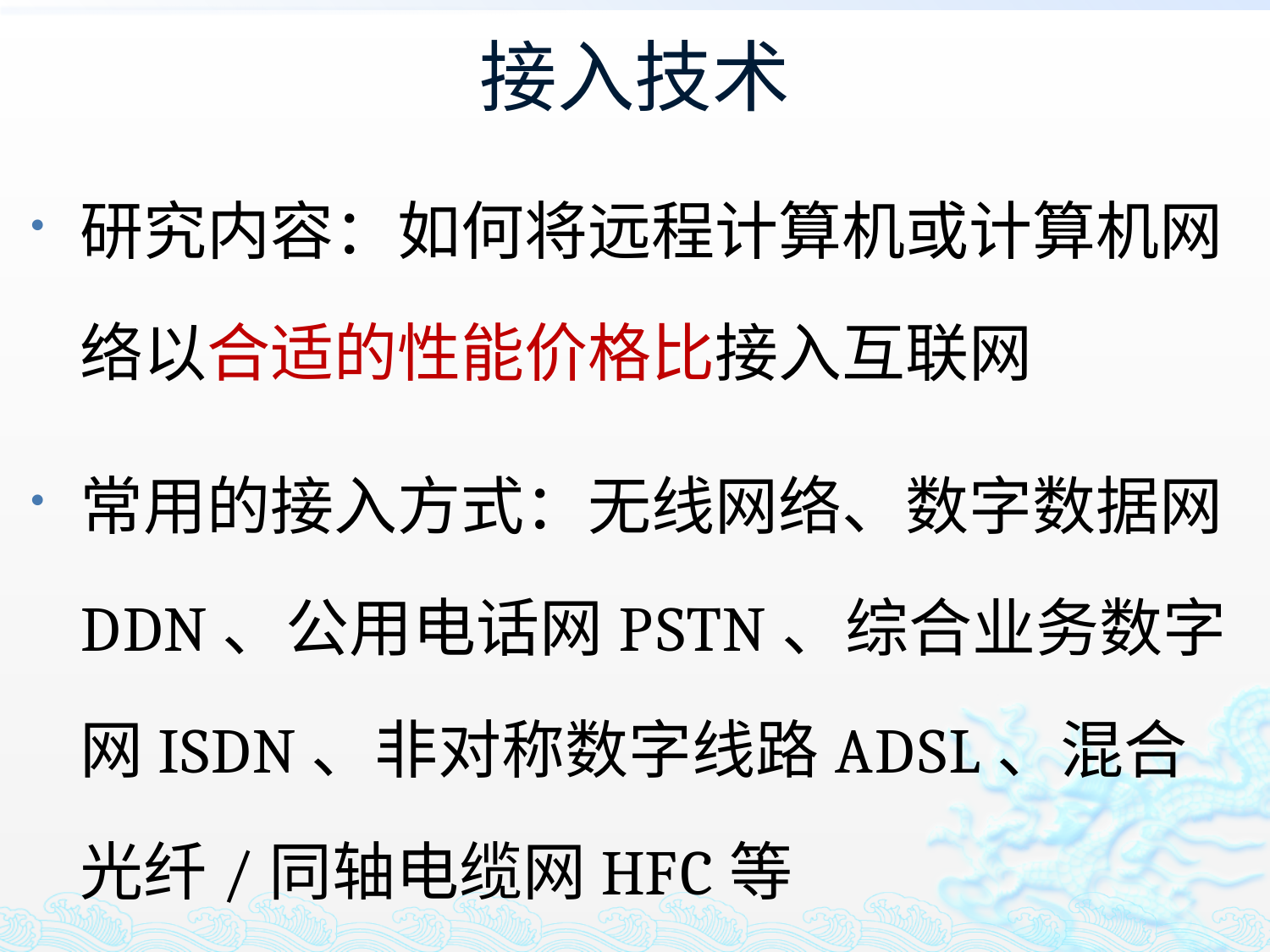

# 接入技术
研究内容：如何将远程计算机或计算机网络以合适的性能价格比接入互联网
常用的接入方式：无线网络、数字数据网DDN、公用电话网PSTN、综合业务数字网ISDN、非对称数字线路ADSL、混合光纤/同轴电缆网HFC等